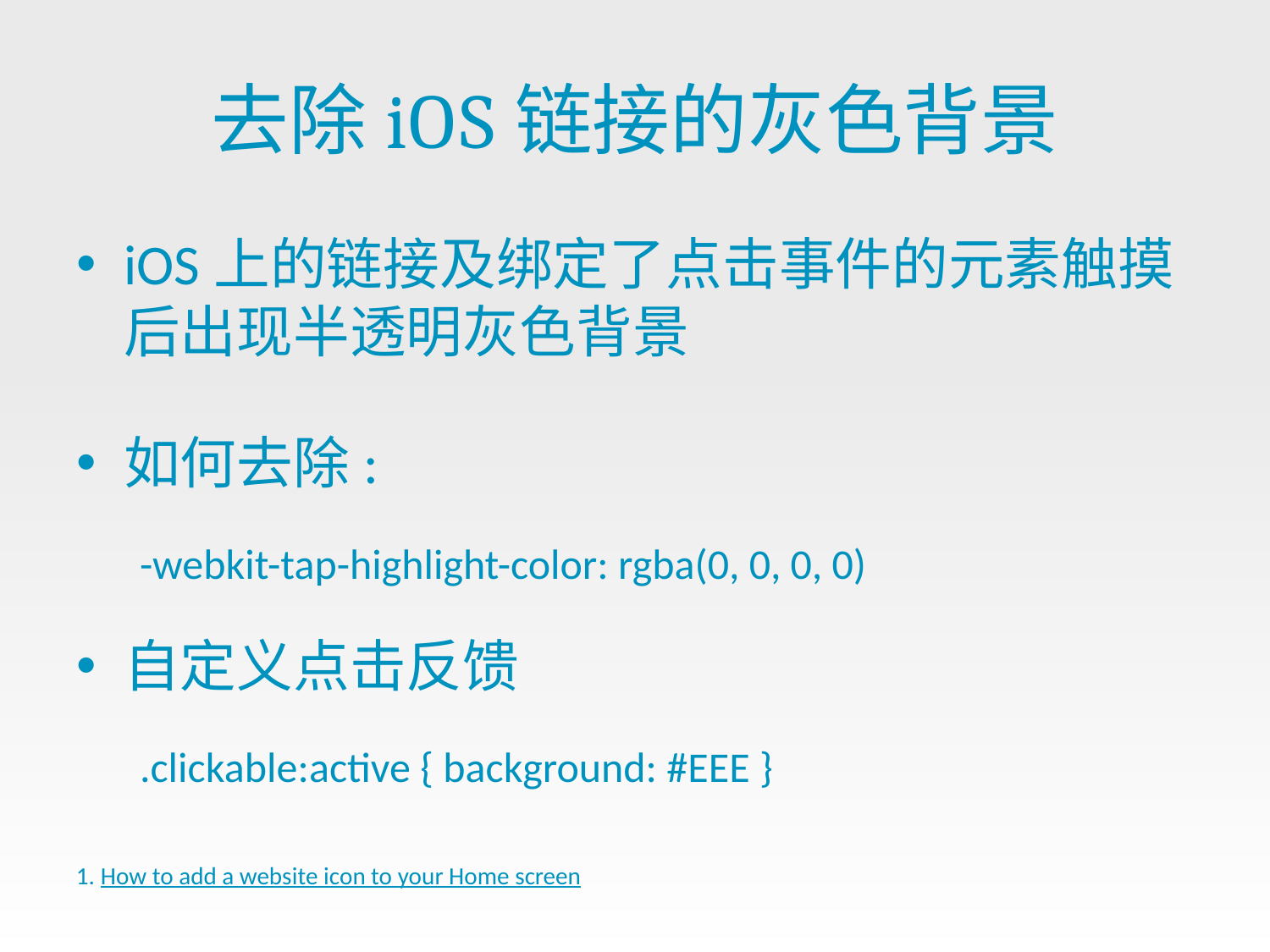

# 去除iOS链接的灰色背景
iOS上的链接及绑定了点击事件的元素触摸后出现半透明灰色背景
如何去除:
-webkit-tap-highlight-color: rgba(0, 0, 0, 0)
自定义点击反馈
.clickable:active { background: #EEE }
How to add a website icon to your Home screen